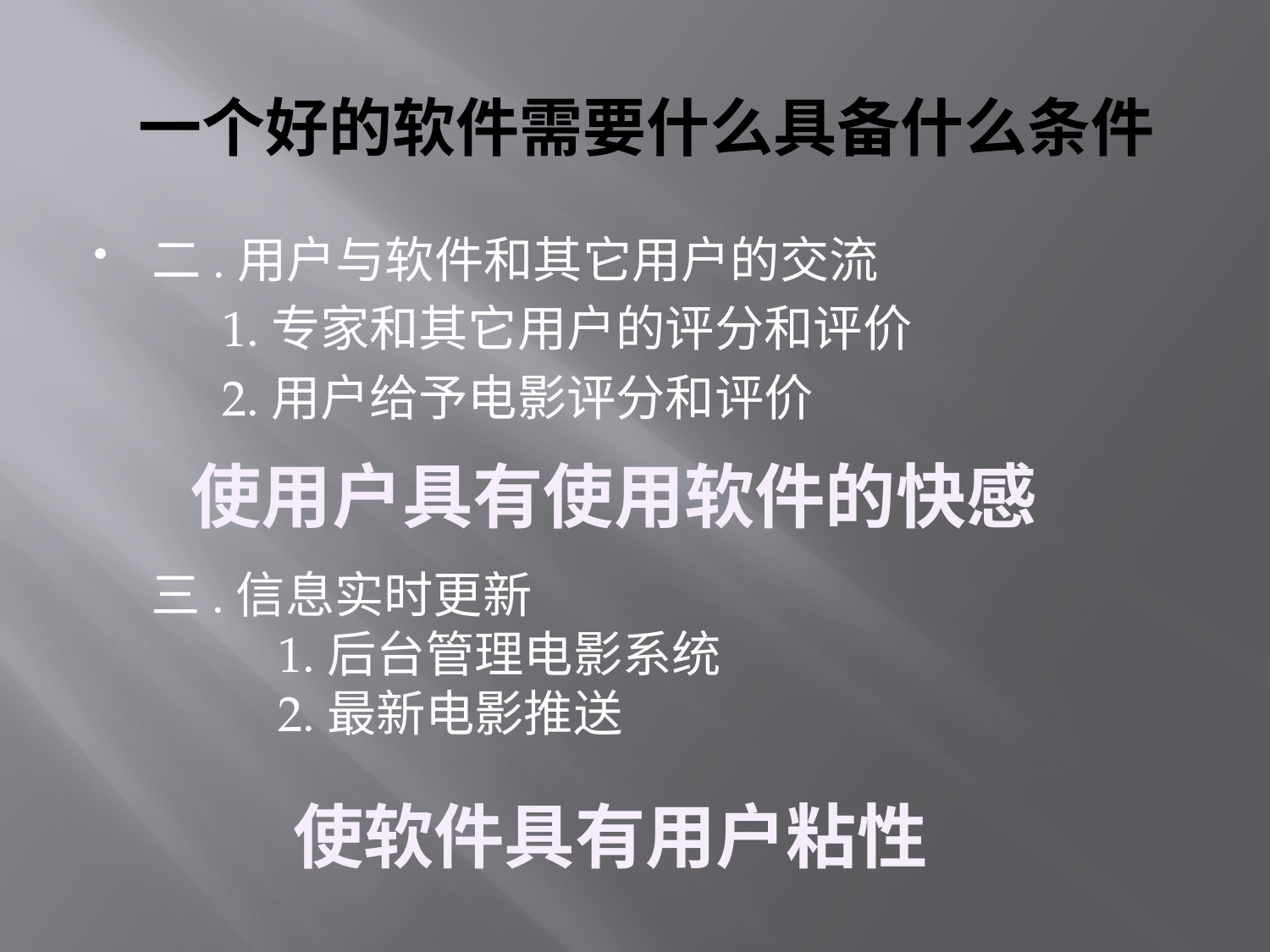

# 一个好的软件需要什么具备什么条件
二.用户与软件和其它用户的交流
	1.专家和其它用户的评分和评价
 	2.用户给予电影评分和评价

使用户具有使用软件的快感
三.信息实时更新
	1.后台管理电影系统
	2.最新电影推送

使软件具有用户粘性